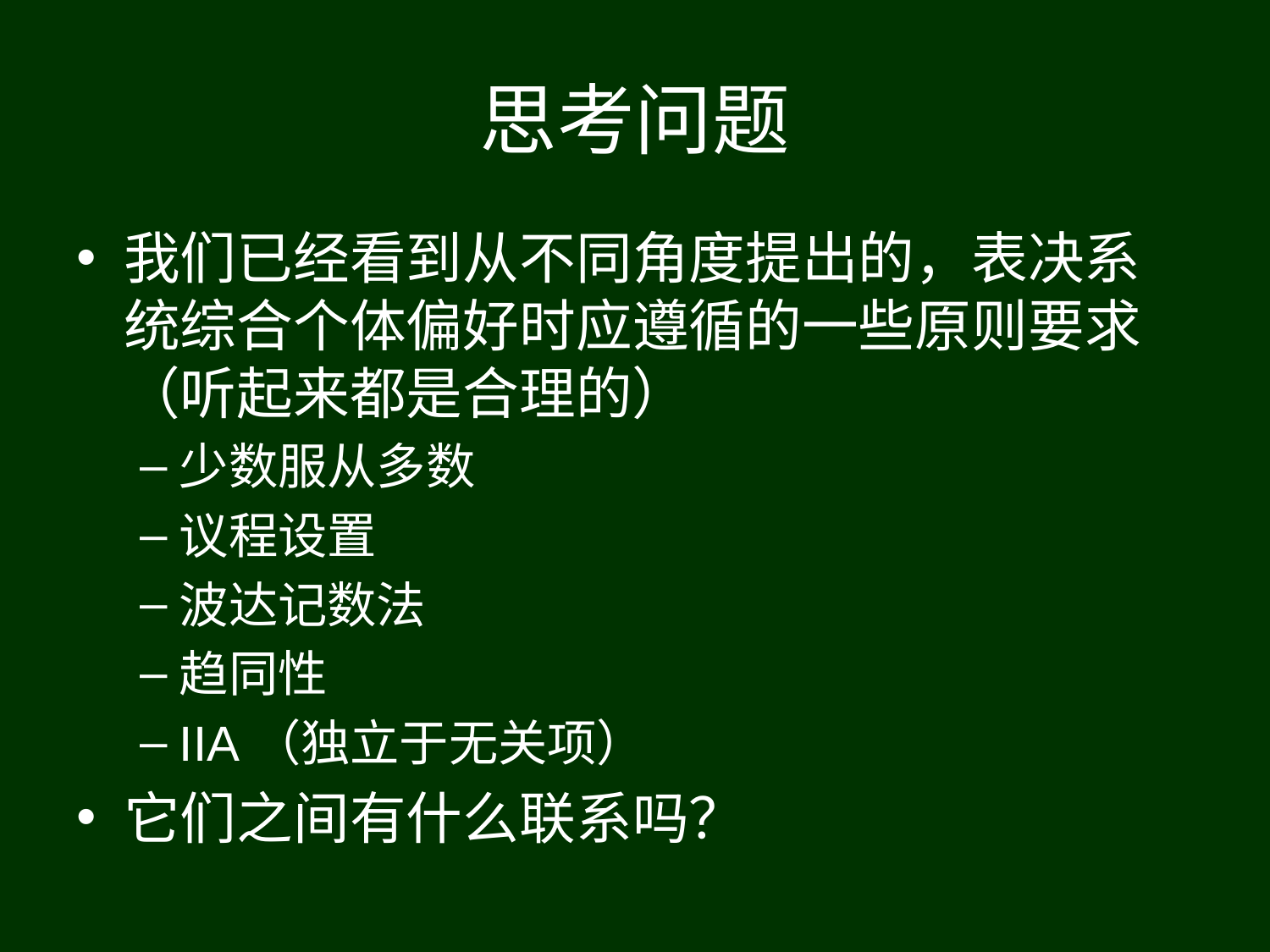

# 思考问题
我们已经看到从不同角度提出的，表决系统综合个体偏好时应遵循的一些原则要求（听起来都是合理的）
少数服从多数
议程设置
波达记数法
趋同性
IIA（独立于无关项）
它们之间有什么联系吗？